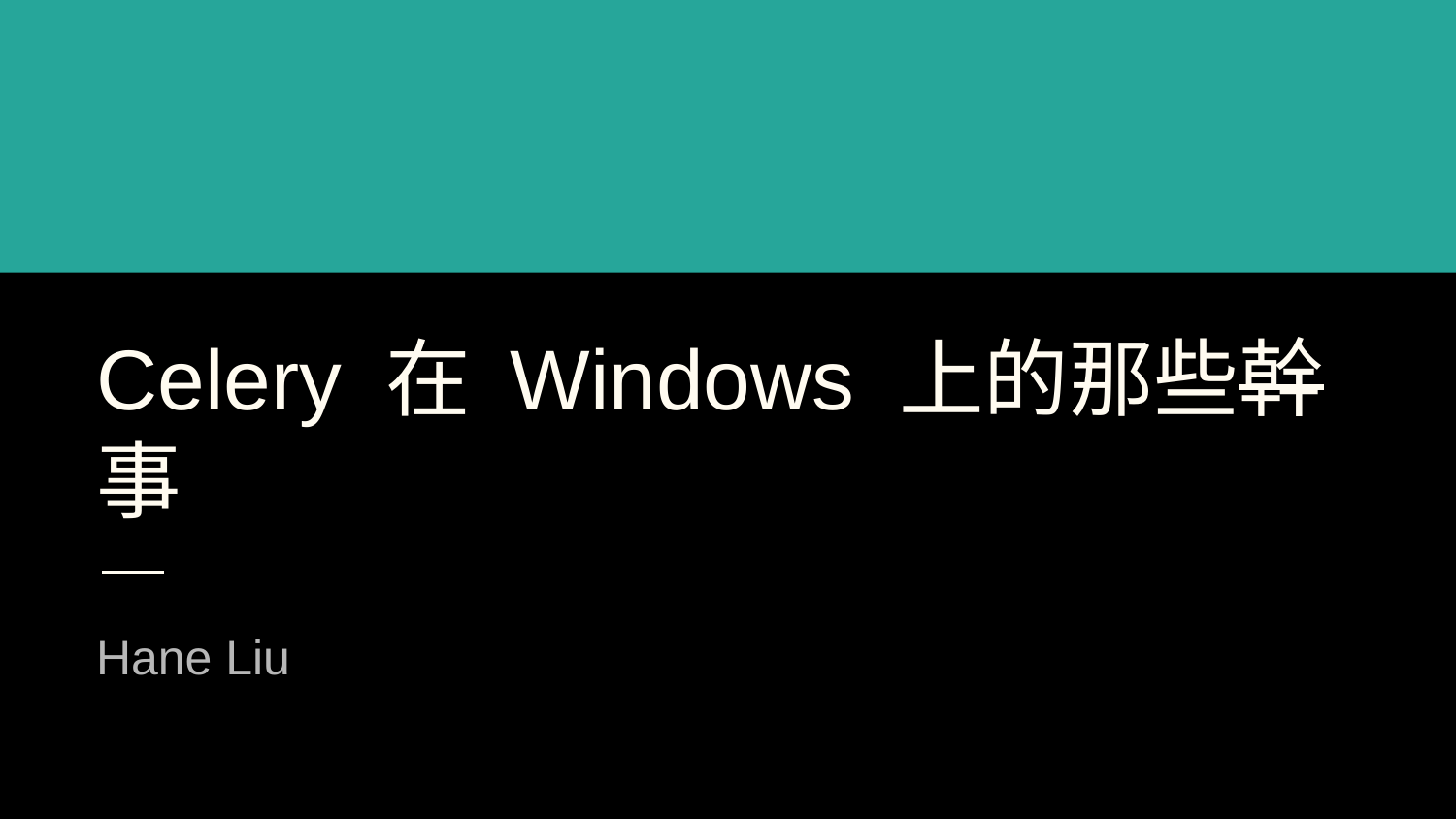

# Celery 在 Windows 上的那些幹事
Hane Liu